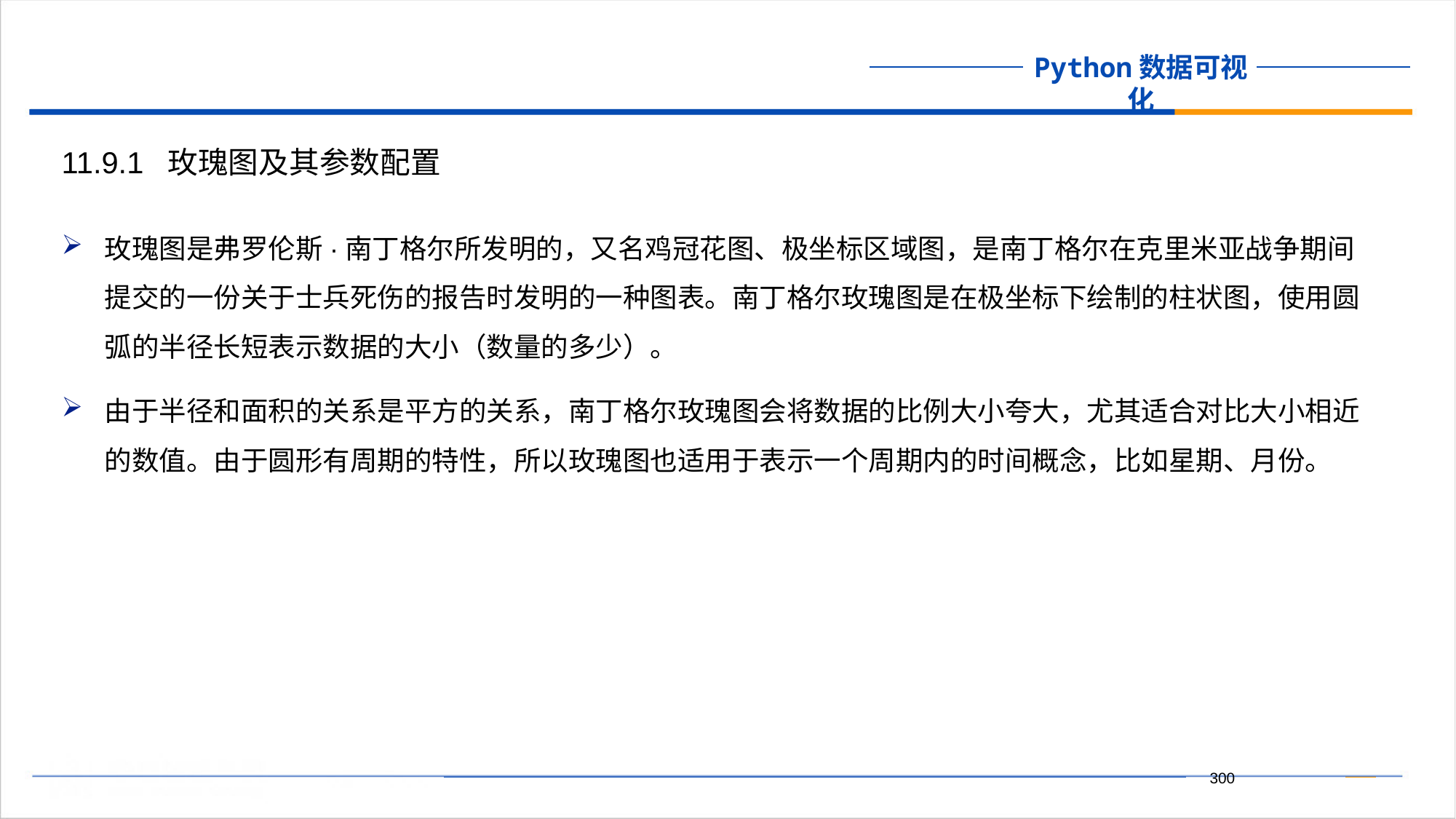

11.9.1  玫瑰图及其参数配置
玫瑰图是弗罗伦斯·南丁格尔所发明的，又名鸡冠花图、极坐标区域图，是南丁格尔在克里米亚战争期间提交的一份关于士兵死伤的报告时发明的一种图表。南丁格尔玫瑰图是在极坐标下绘制的柱状图，使用圆弧的半径长短表示数据的大小（数量的多少）。
由于半径和面积的关系是平方的关系，南丁格尔玫瑰图会将数据的比例大小夸大，尤其适合对比大小相近的数值。由于圆形有周期的特性，所以玫瑰图也适用于表示一个周期内的时间概念，比如星期、月份。